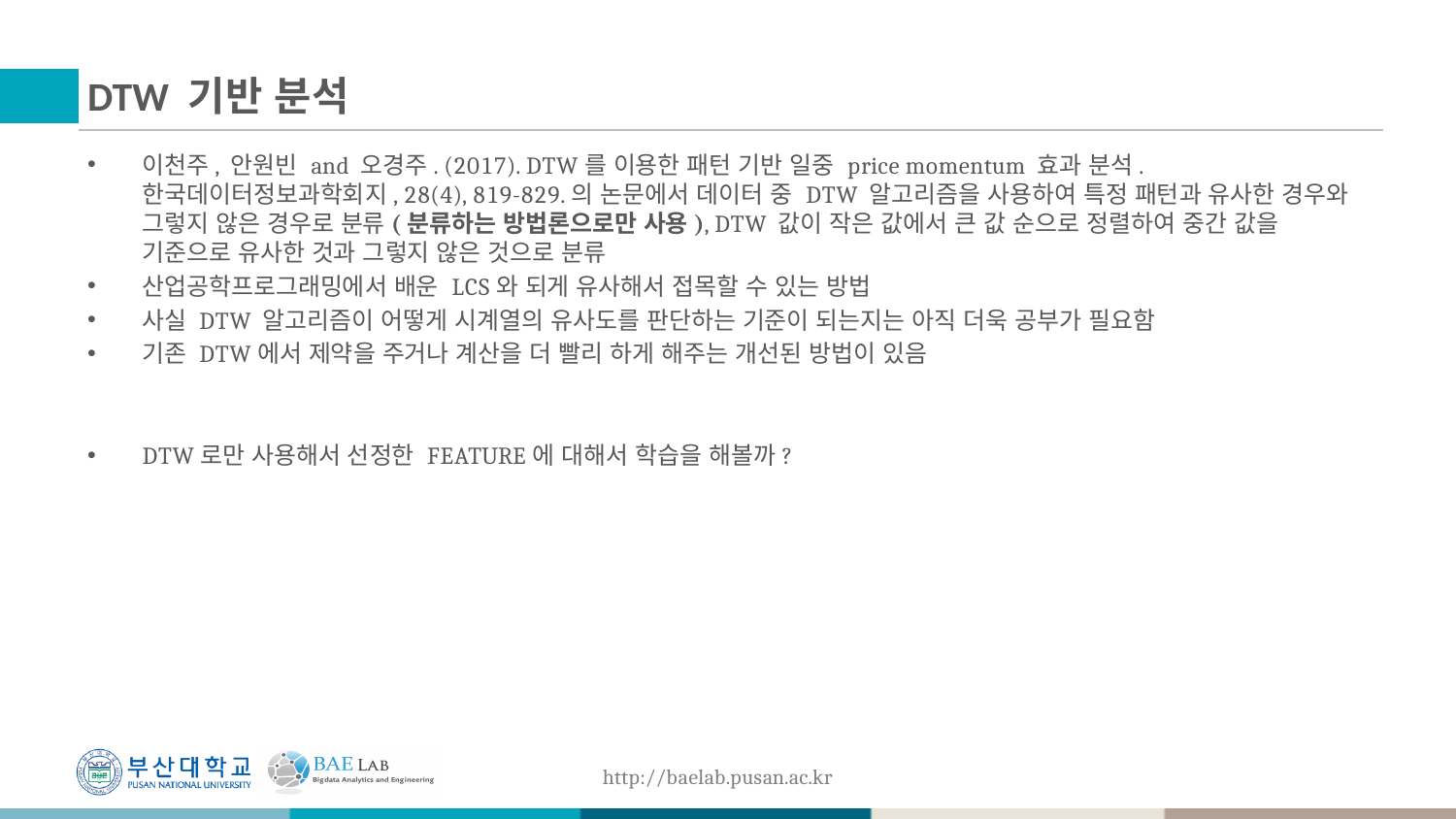

# DTW 기반 분석
이천주, 안원빈 and 오경주. (2017). DTW를 이용한 패턴 기반 일중 price momentum 효과 분석. 한국데이터정보과학회지, 28(4), 819-829.의 논문에서 데이터 중 DTW 알고리즘을 사용하여 특정 패턴과 유사한 경우와 그렇지 않은 경우로 분류(분류하는 방법론으로만 사용), DTW 값이 작은 값에서 큰 값 순으로 정렬하여 중간 값을 기준으로 유사한 것과 그렇지 않은 것으로 분류
산업공학프로그래밍에서 배운 LCS와 되게 유사해서 접목할 수 있는 방법
사실 DTW 알고리즘이 어떻게 시계열의 유사도를 판단하는 기준이 되는지는 아직 더욱 공부가 필요함
기존 DTW에서 제약을 주거나 계산을 더 빨리 하게 해주는 개선된 방법이 있음

DTW로만 사용해서 선정한 FEATURE에 대해서 학습을 해볼까?